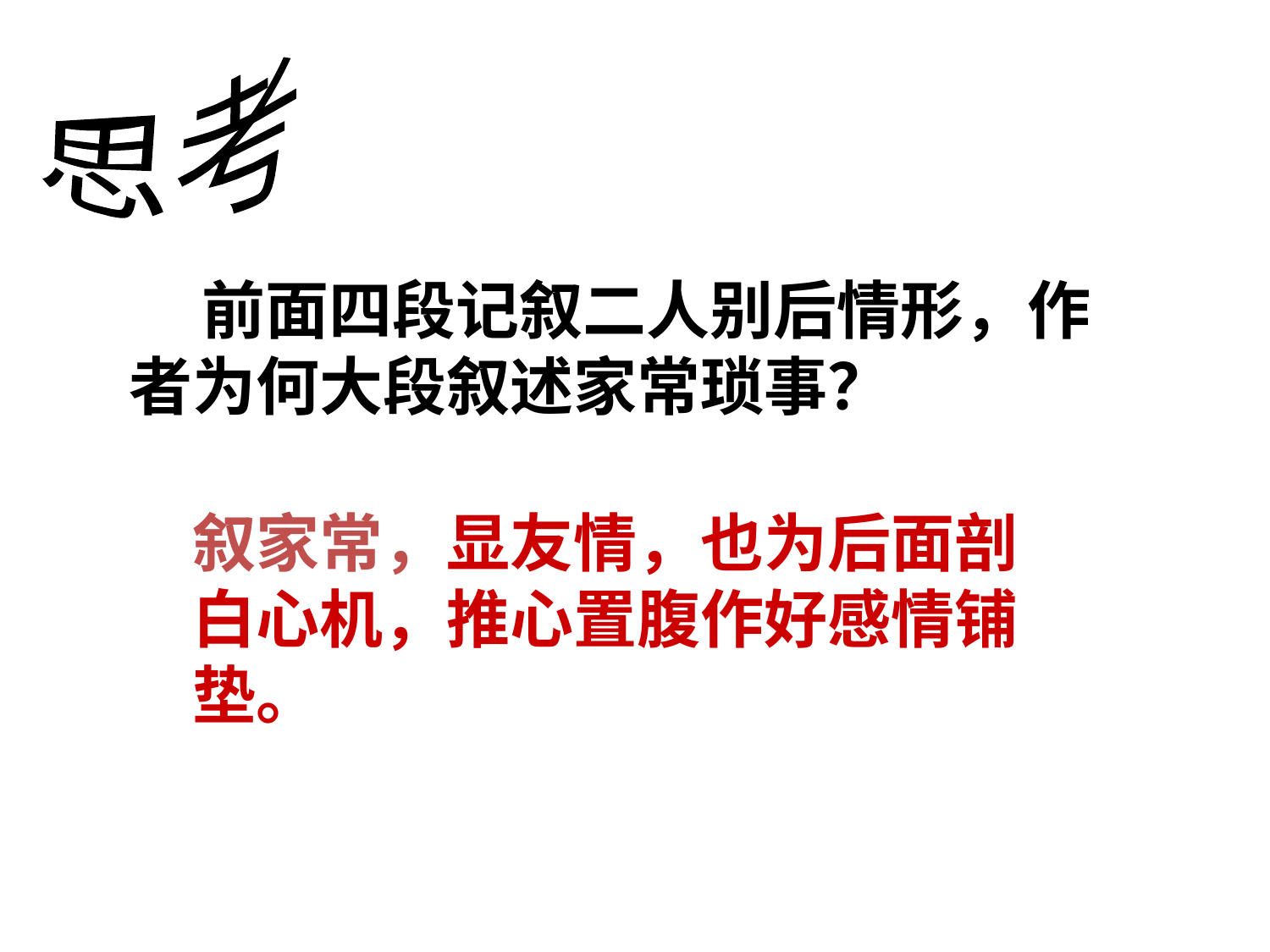

思考
    前面四段记叙二人别后情形，作者为何大段叙述家常琐事？
叙家常，显友情，也为后面剖白心机，推心置腹作好感情铺垫。